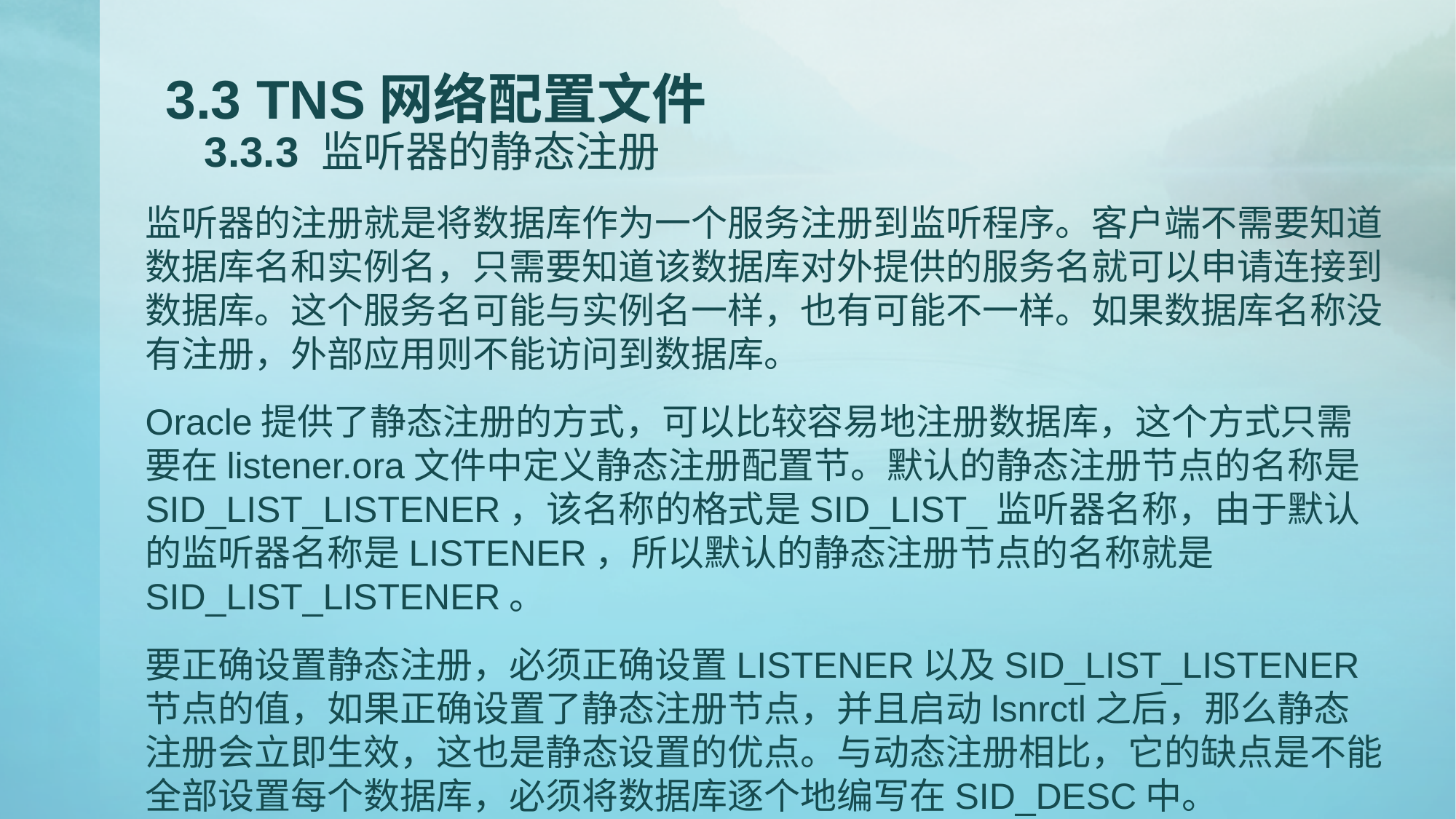

# 3.3 TNS网络配置文件 3.3.3 监听器的静态注册
监听器的注册就是将数据库作为一个服务注册到监听程序。客户端不需要知道数据库名和实例名，只需要知道该数据库对外提供的服务名就可以申请连接到数据库。这个服务名可能与实例名一样，也有可能不一样。如果数据库名称没有注册，外部应用则不能访问到数据库。
Oracle提供了静态注册的方式，可以比较容易地注册数据库，这个方式只需要在listener.ora文件中定义静态注册配置节。默认的静态注册节点的名称是SID_LIST_LISTENER，该名称的格式是SID_LIST_监听器名称，由于默认的监听器名称是LISTENER，所以默认的静态注册节点的名称就是SID_LIST_LISTENER。
要正确设置静态注册，必须正确设置LISTENER以及SID_LIST_LISTENER节点的值，如果正确设置了静态注册节点，并且启动lsnrctl之后，那么静态注册会立即生效，这也是静态设置的优点。与动态注册相比，它的缺点是不能全部设置每个数据库，必须将数据库逐个地编写在SID_DESC中。